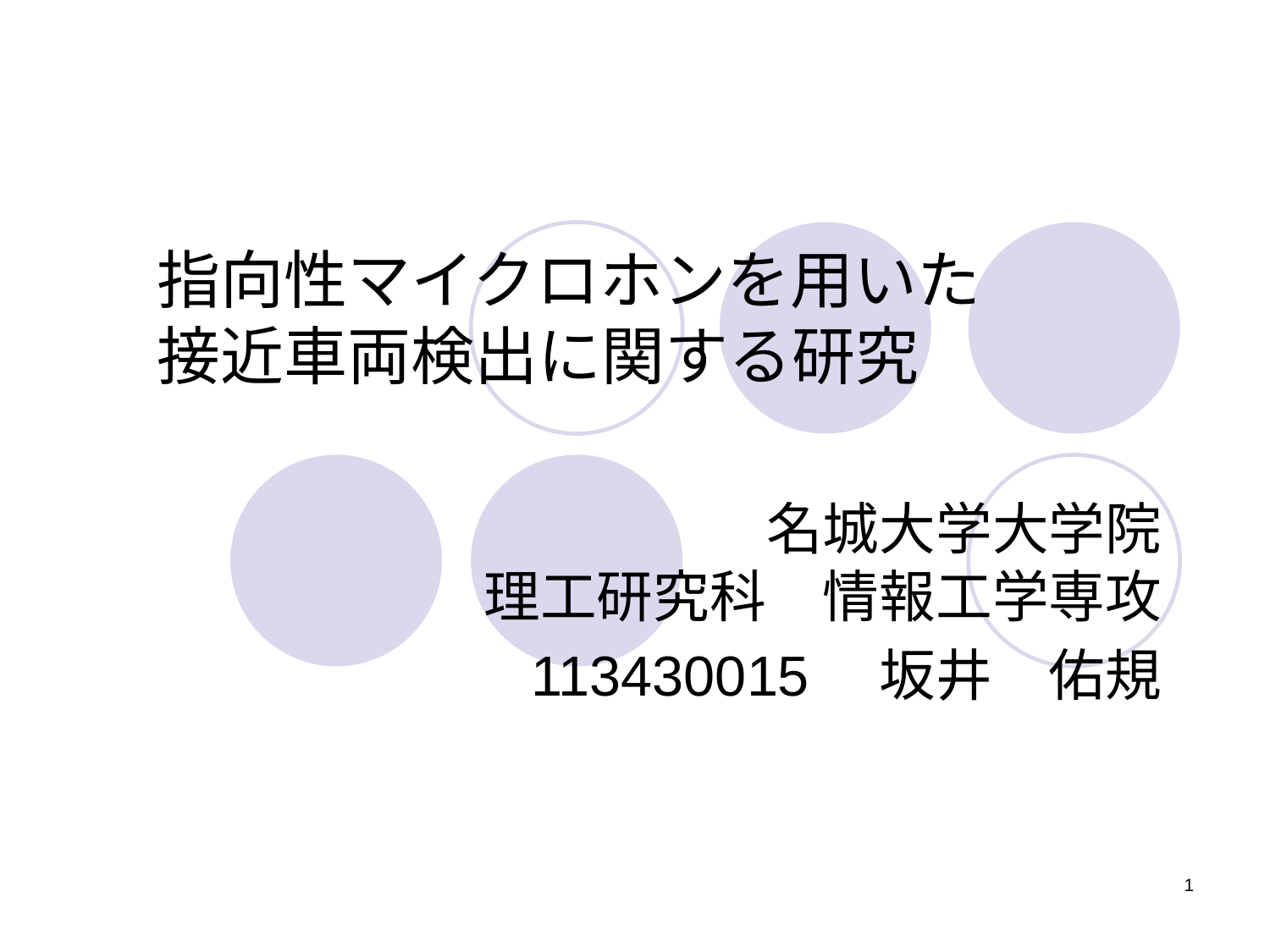

# 指向性マイクロホンを用いた 接近車両検出に関する研究
名城大学大学院
理工研究科　情報工学専攻
113430015　坂井　佑規
1